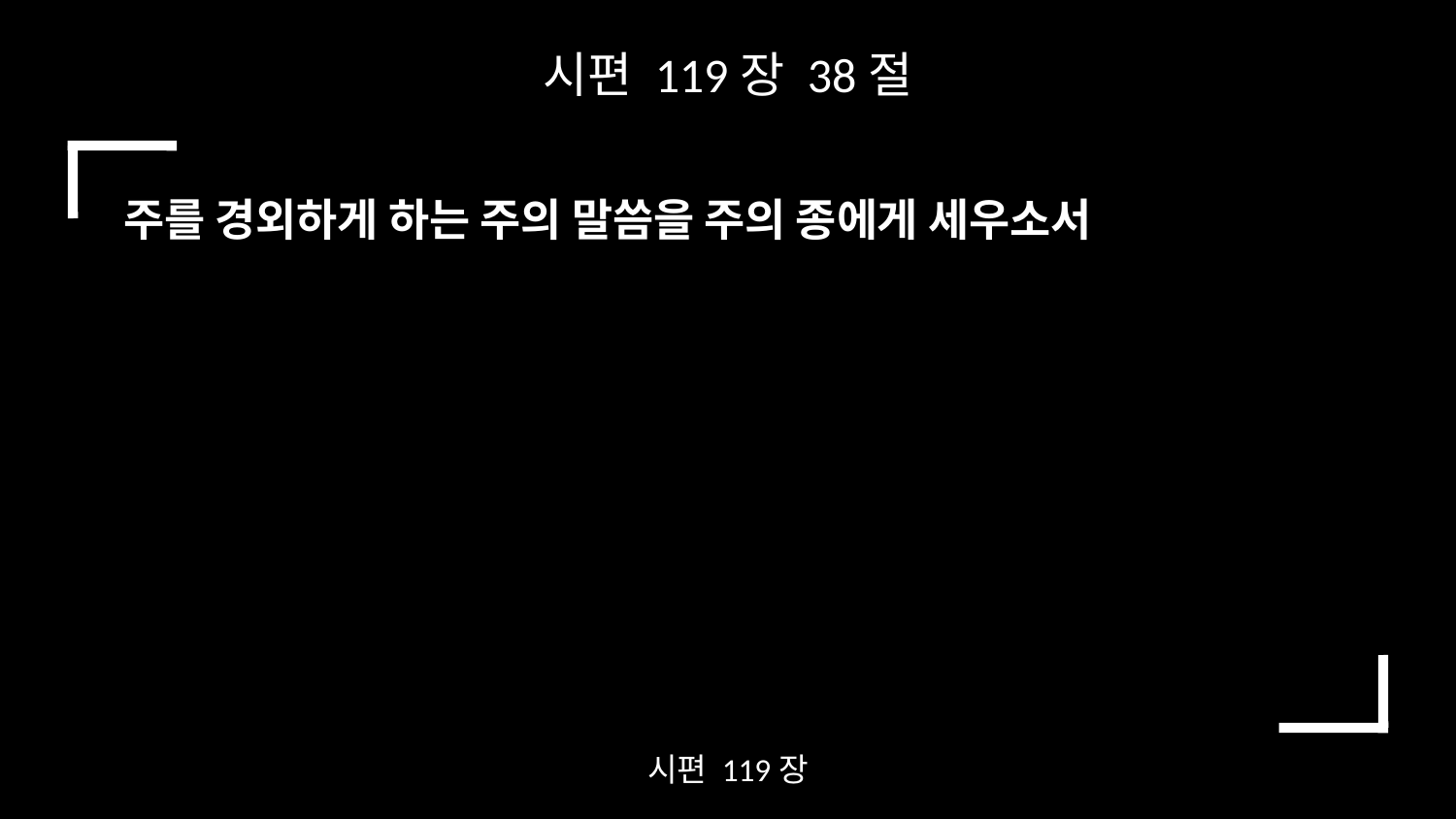

시편 119장 38절

주를 경외하게 하는 주의 말씀을 주의 종에게 세우소서

시편 119장